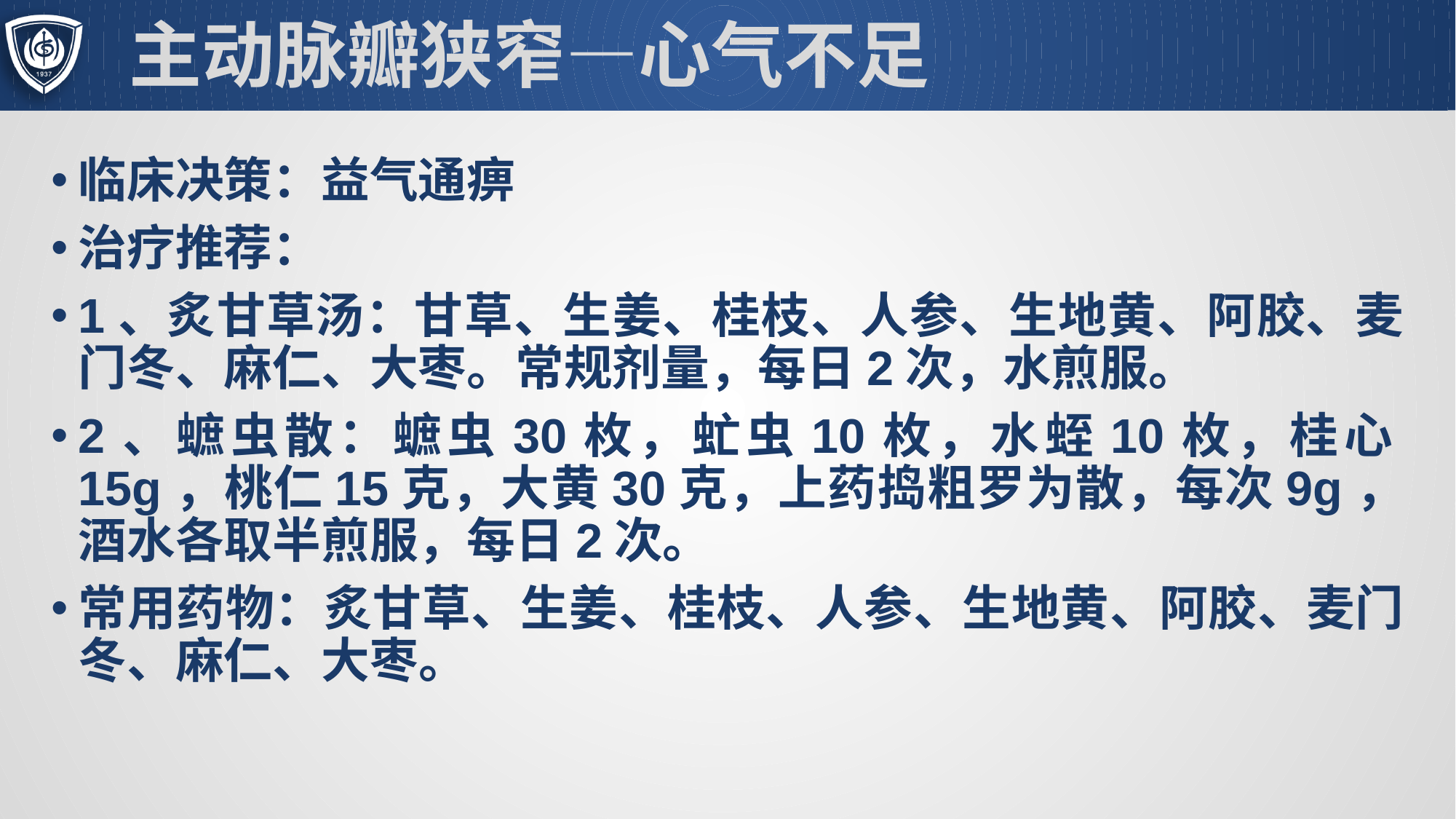

# 主动脉瓣狭窄—心气不足
临床决策：益气通痹
治疗推荐：
1、炙甘草汤：甘草、生姜、桂枝、人参、生地黄、阿胶、麦门冬、麻仁、大枣。常规剂量，每日2次，水煎服。
2、蟅虫散：蟅虫30枚，虻虫10枚，水蛭10枚，桂心15g，桃仁15克，大黄30克，上药捣粗罗为散，每次9g，酒水各取半煎服，每日2次。
常用药物：炙甘草、生姜、桂枝、人参、生地黄、阿胶、麦门冬、麻仁、大枣。